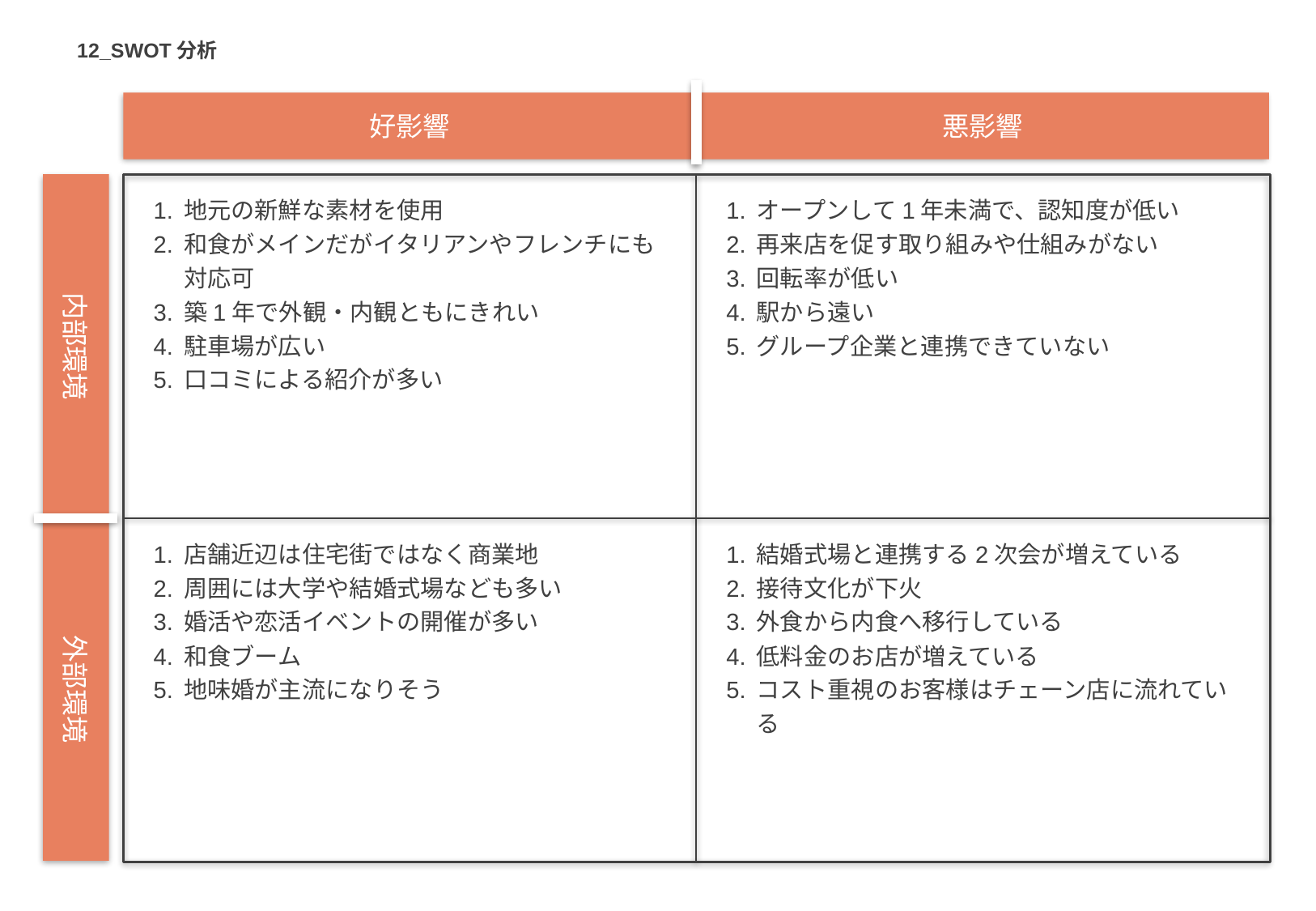

12_SWOT分析
好影響
悪影響

地元の新鮮な素材を使用
和食がメインだがイタリアンやフレンチにも対応可
築1年で外観・内観ともにきれい
駐車場が広い
口コミによる紹介が多い
オープンして1年未満で、認知度が低い
再来店を促す取り組みや仕組みがない
回転率が低い
駅から遠い
グループ企業と連携できていない
内部環境

店舗近辺は住宅街ではなく商業地
周囲には大学や結婚式場なども多い
婚活や恋活イベントの開催が多い
和食ブーム
地味婚が主流になりそう

結婚式場と連携する2次会が増えている
接待文化が下火
外食から内食へ移行している
低料金のお店が増えている
コスト重視のお客様はチェーン店に流れている
外部環境